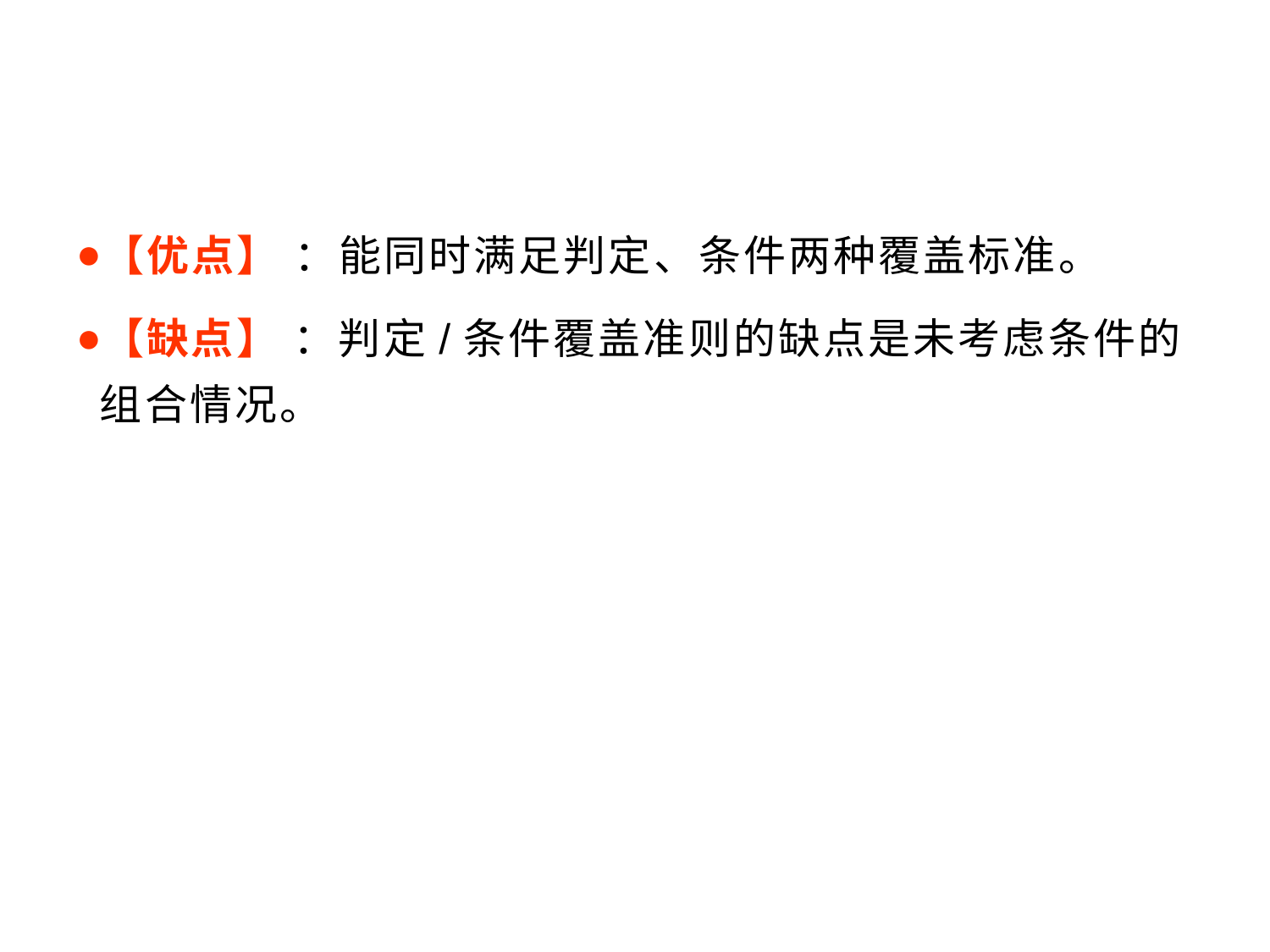

【优点】 ：能同时满足判定、条件两种覆盖标准。
【缺点】 ：判定/条件覆盖准则的缺点是未考虑条件的组合情况。